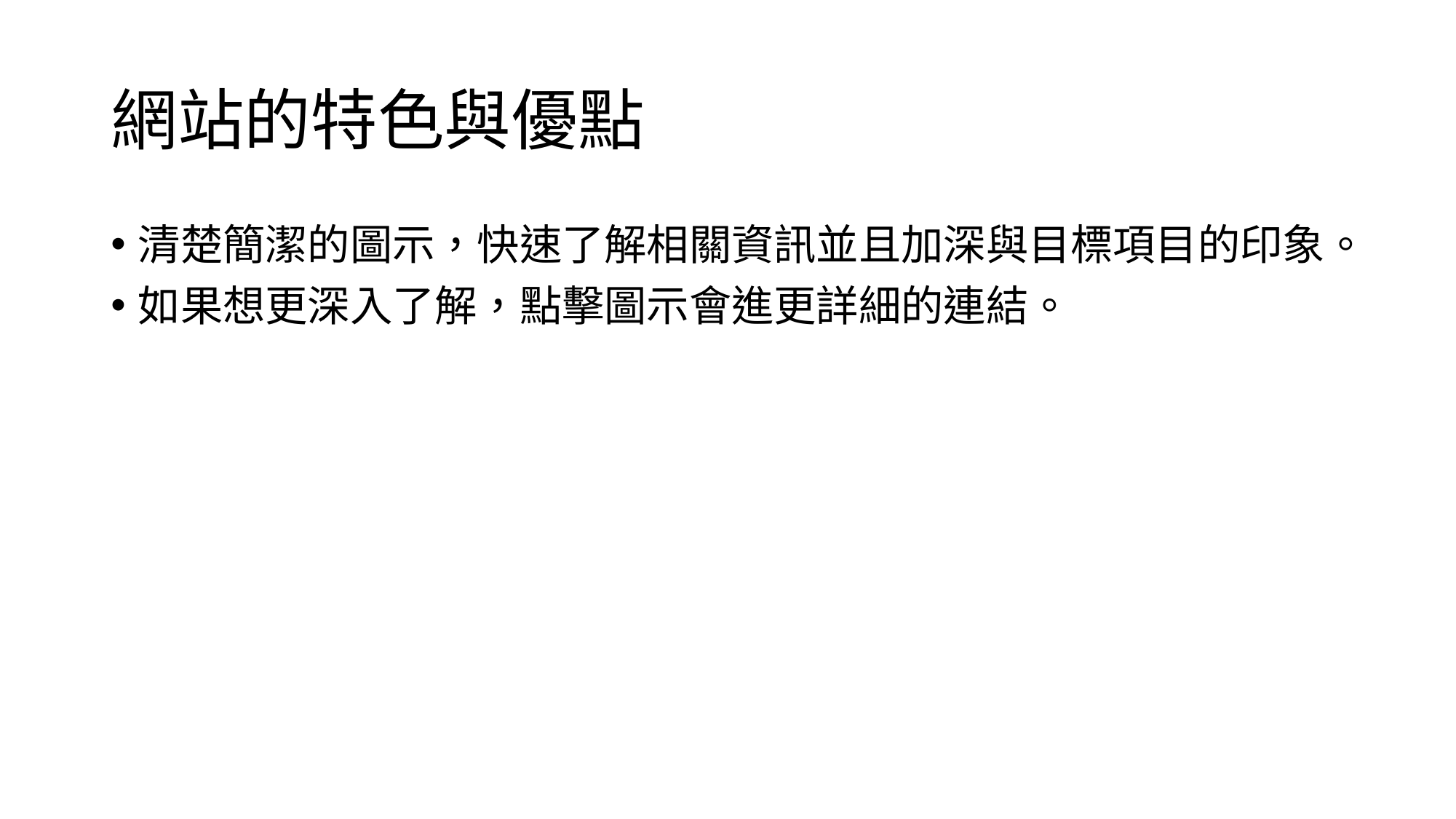

# 網站的特色與優點
清楚簡潔的圖示，快速了解相關資訊並且加深與目標項目的印象。
如果想更深入了解，點擊圖示會進更詳細的連結。